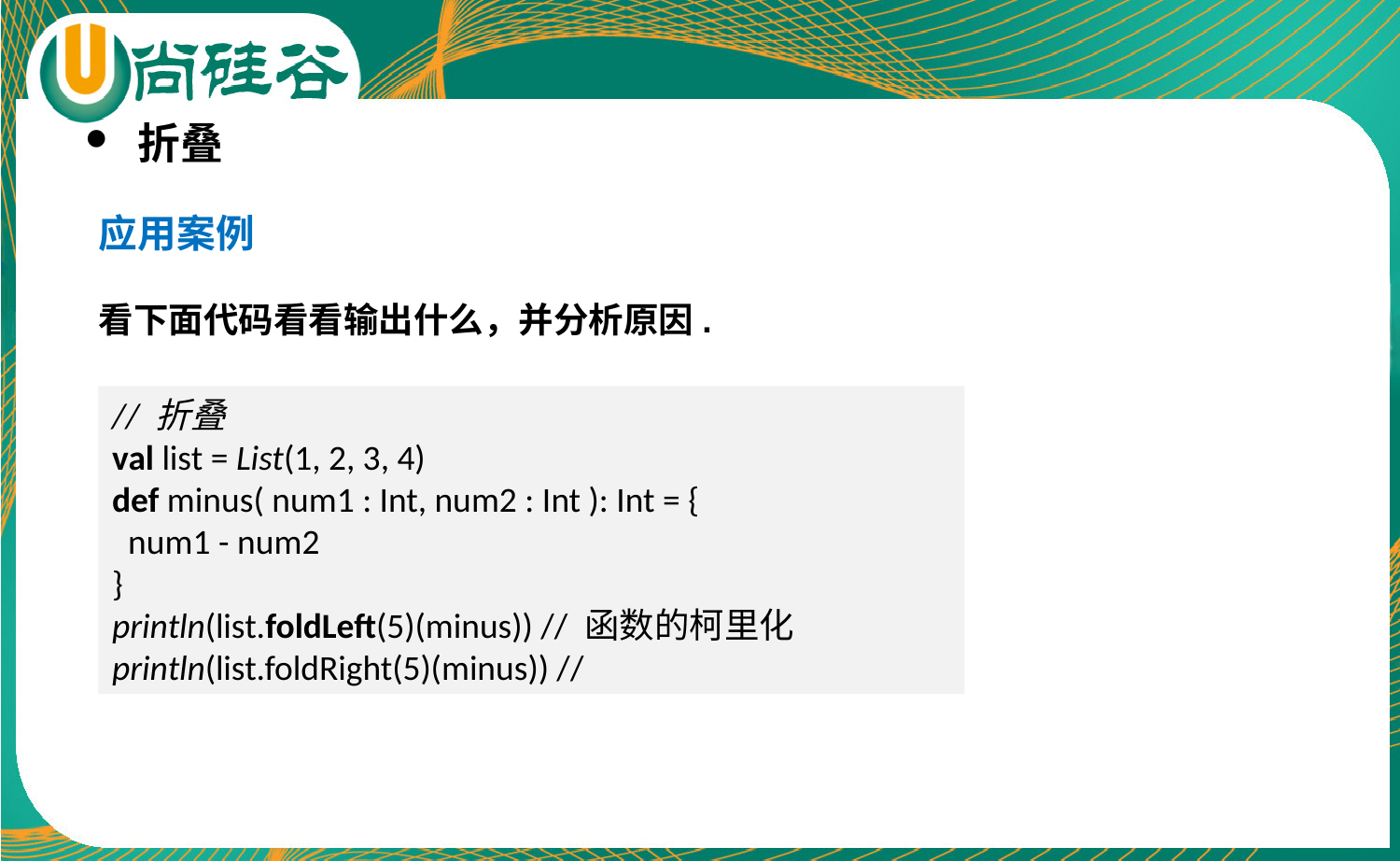

折叠

应用案例

看下面代码看看输出什么，并分析原因.

// 折叠
val list = List(1, 2, 3, 4)
def minus( num1 : Int, num2 : Int ): Int = {
  num1 - num2
}
println(list.foldLeft(5)(minus)) // 函数的柯里化
println(list.foldRight(5)(minus)) //